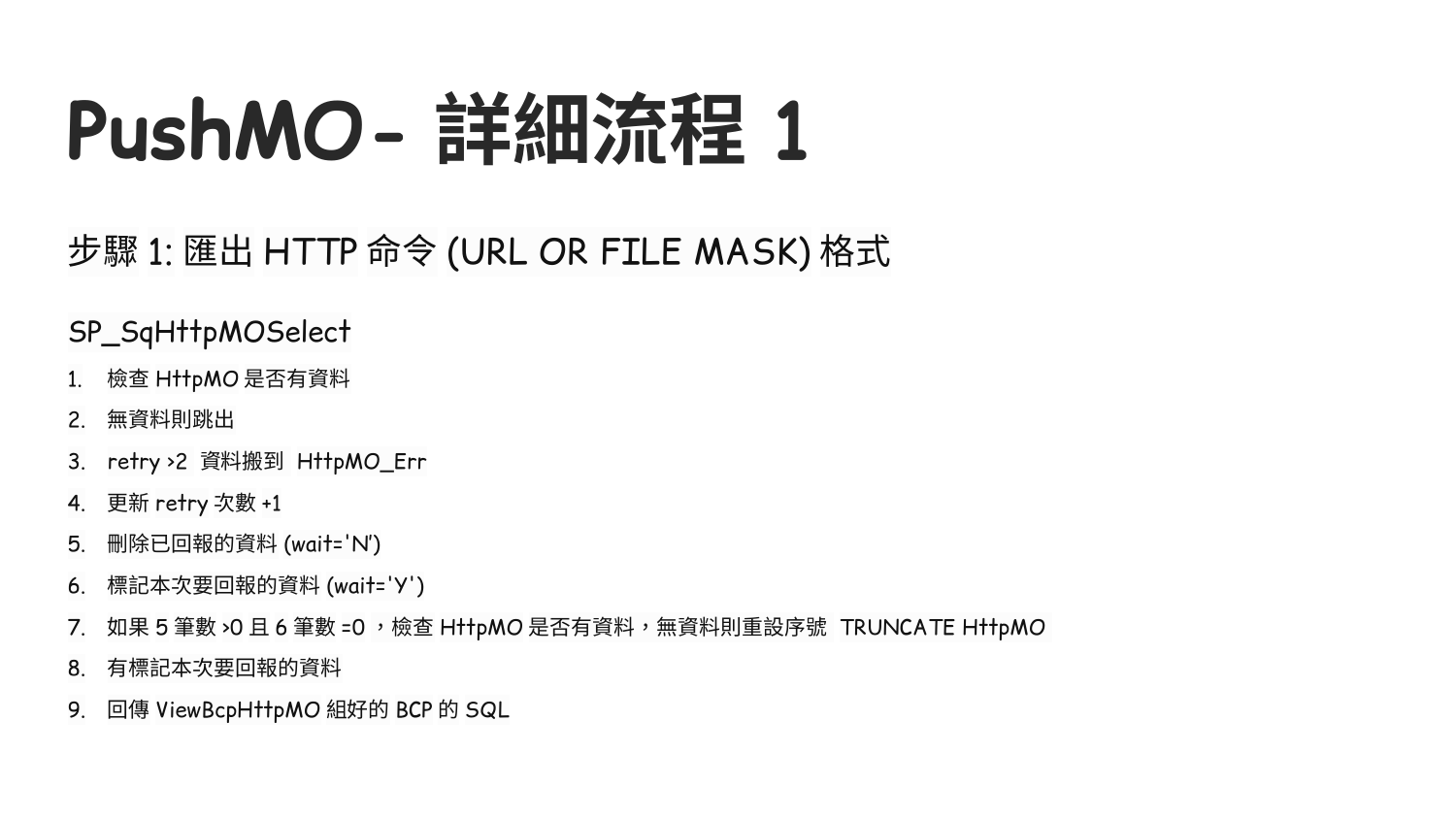

# PushMO-詳細流程1
步驟1:匯出HTTP命令(URL OR FILE MASK)格式
SP_SqHttpMOSelect
檢查HttpMO是否有資料
無資料則跳出
retry >2 資料搬到 HttpMO_Err
更新retry次數+1
刪除已回報的資料(wait='N’)
標記本次要回報的資料(wait='Y')
如果5筆數>0且6筆數=0，檢查HttpMO是否有資料，無資料則重設序號 TRUNCATE HttpMO
有標記本次要回報的資料
回傳ViewBcpHttpMO組好的BCP的SQL